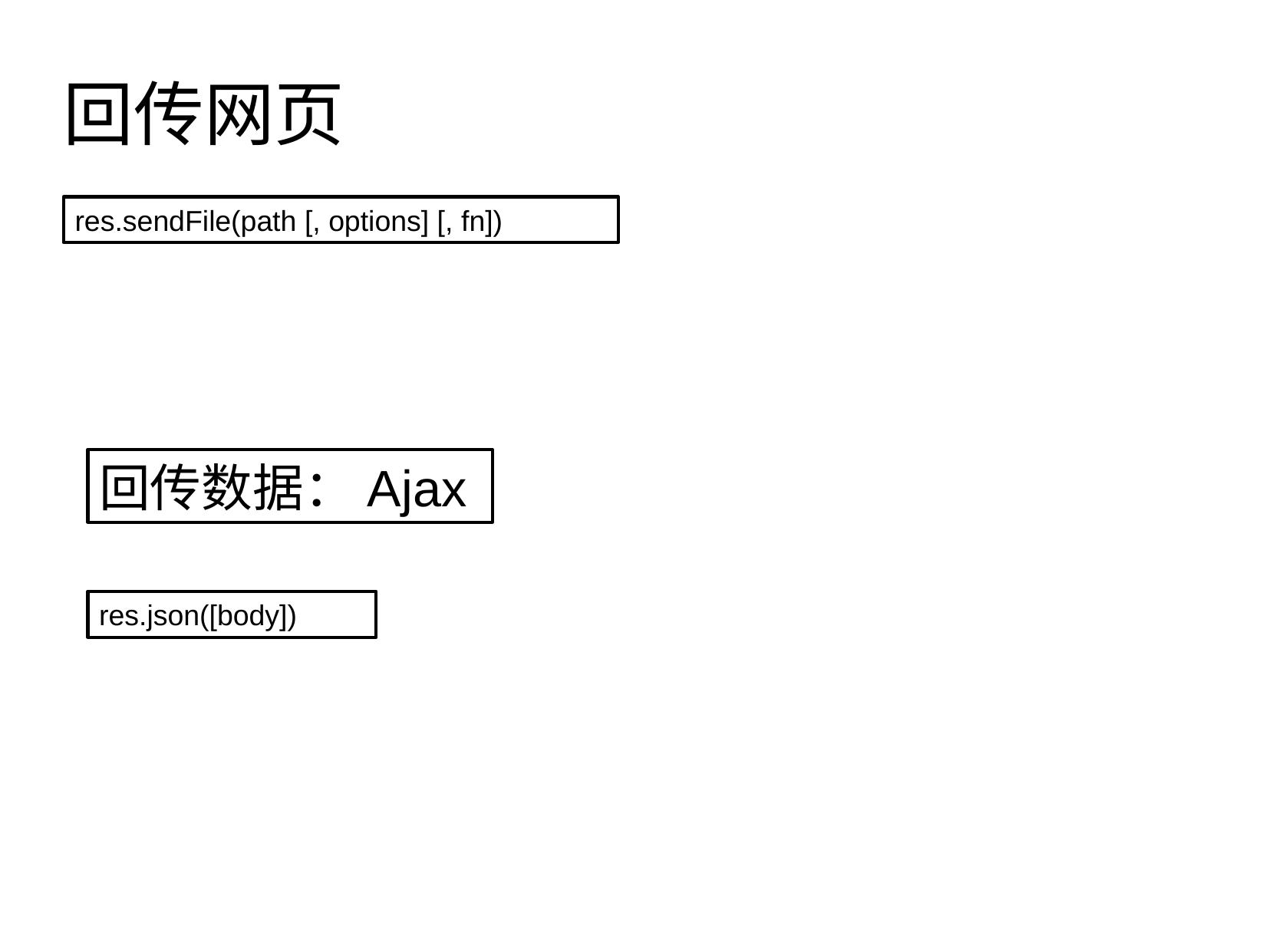

# 回传网页
res.sendFile(path [, options] [, fn])
回传数据：Ajax
res.json([body])